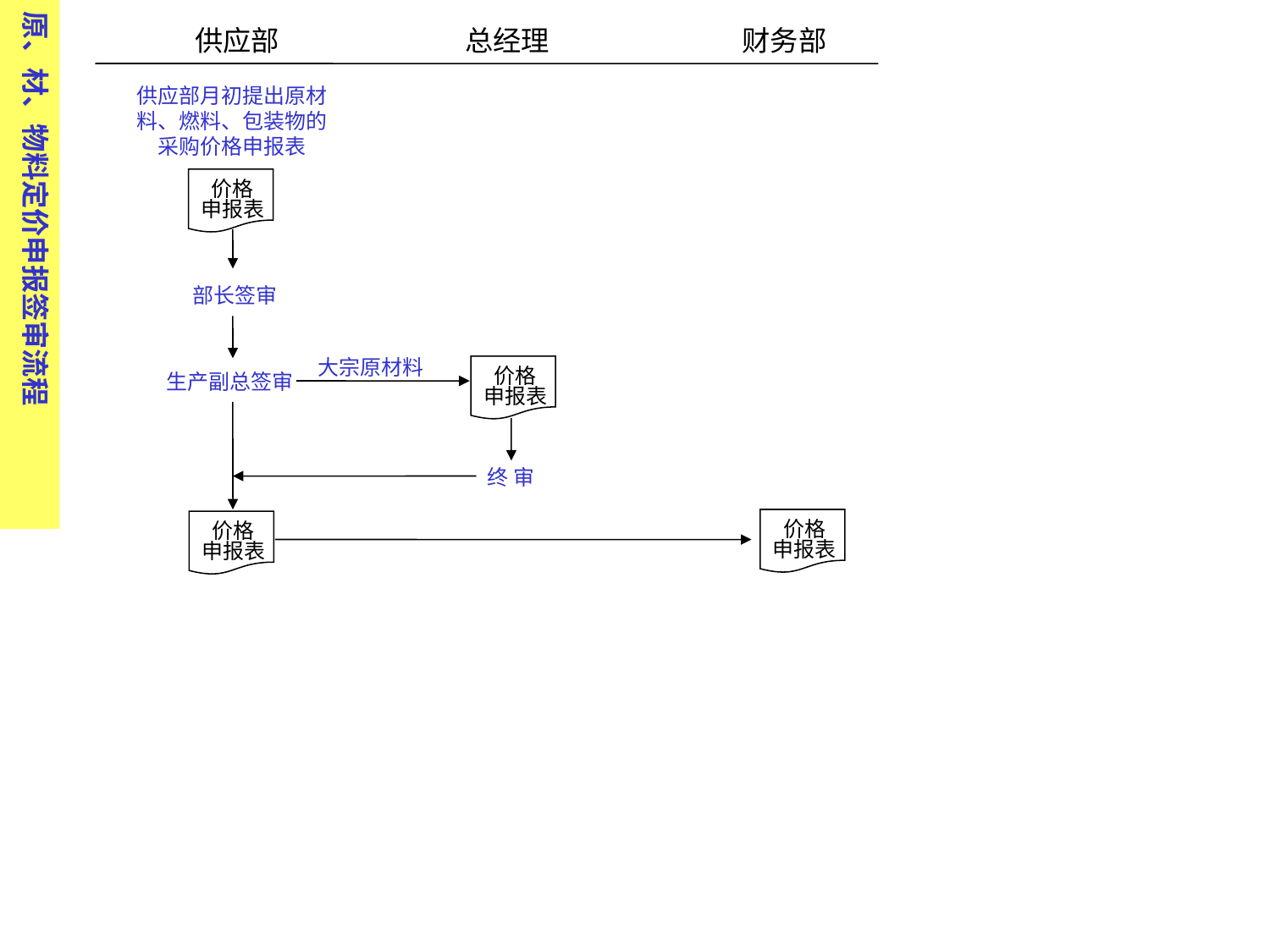

原、材、物料定价申报签审流程
      供应部              　　　  总经理     　　　            财务部

供应部月初提出原材料、燃料、包装物的 采购价格申报表

价格 申报表

部长签审

大宗原材料

价格 申报表
生产副总签审

终 审

价格 申报表
价格 申报表

103